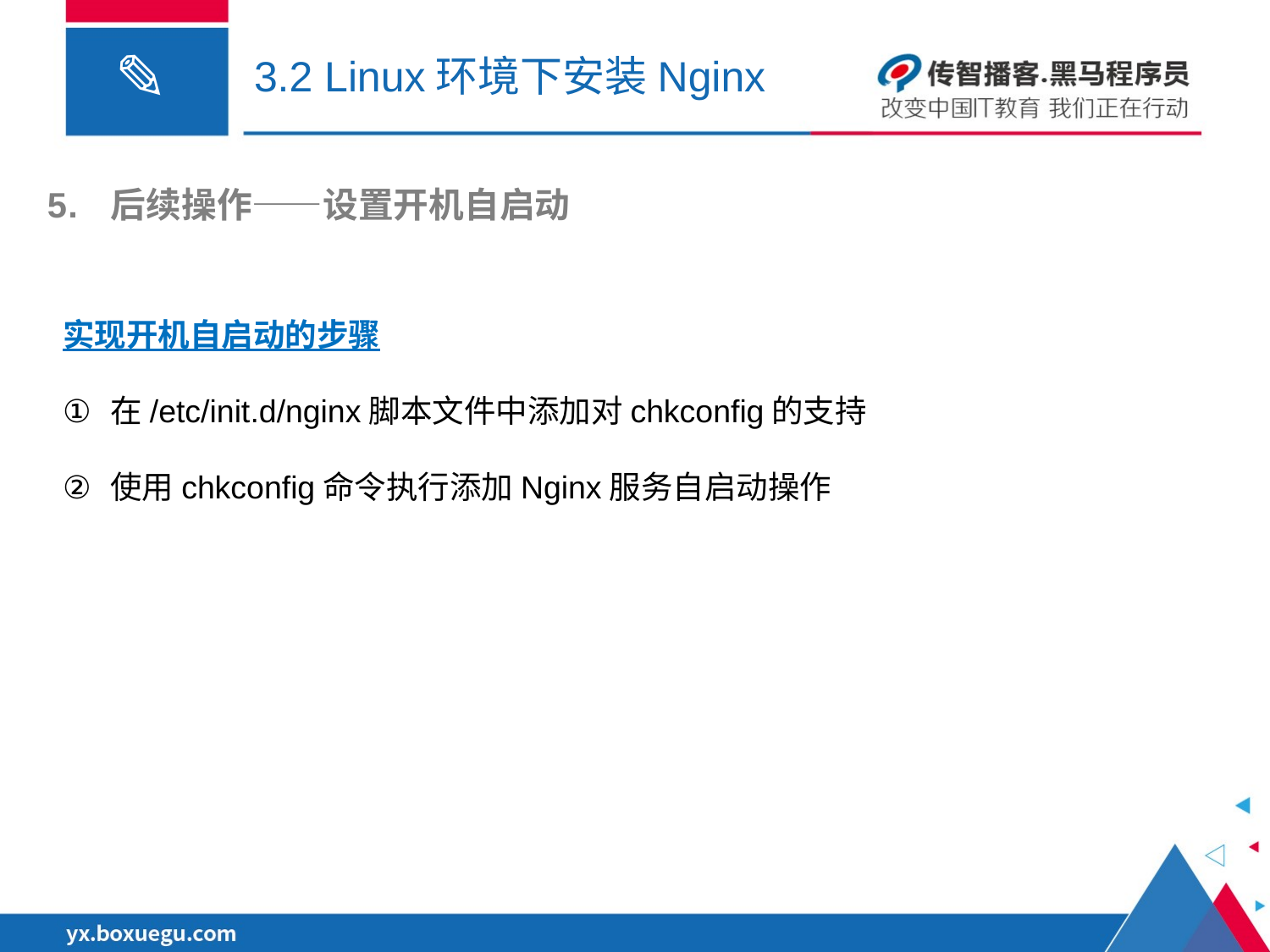

# 3.2 Linux环境下安装Nginx
后续操作——设置开机自启动
实现开机自启动的步骤
在/etc/init.d/nginx脚本文件中添加对chkconfig的支持
使用chkconfig命令执行添加Nginx服务自启动操作